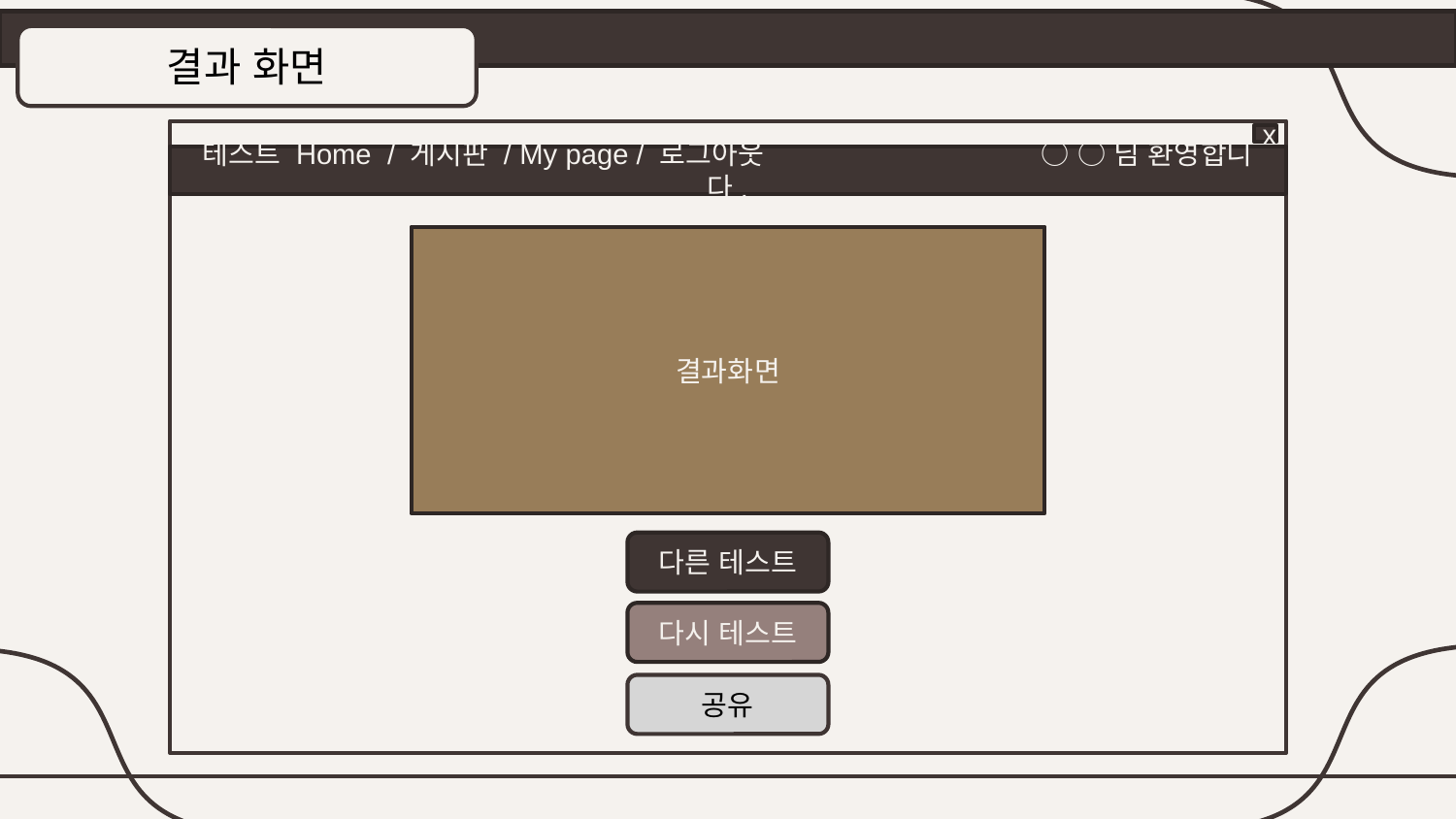

결과 화면

x
테스트 Home  / 게시판 / My page / 로그아웃	                                ○ ○ 님 환영합니다.
결과화면
다른 테스트
다시 테스트
공유